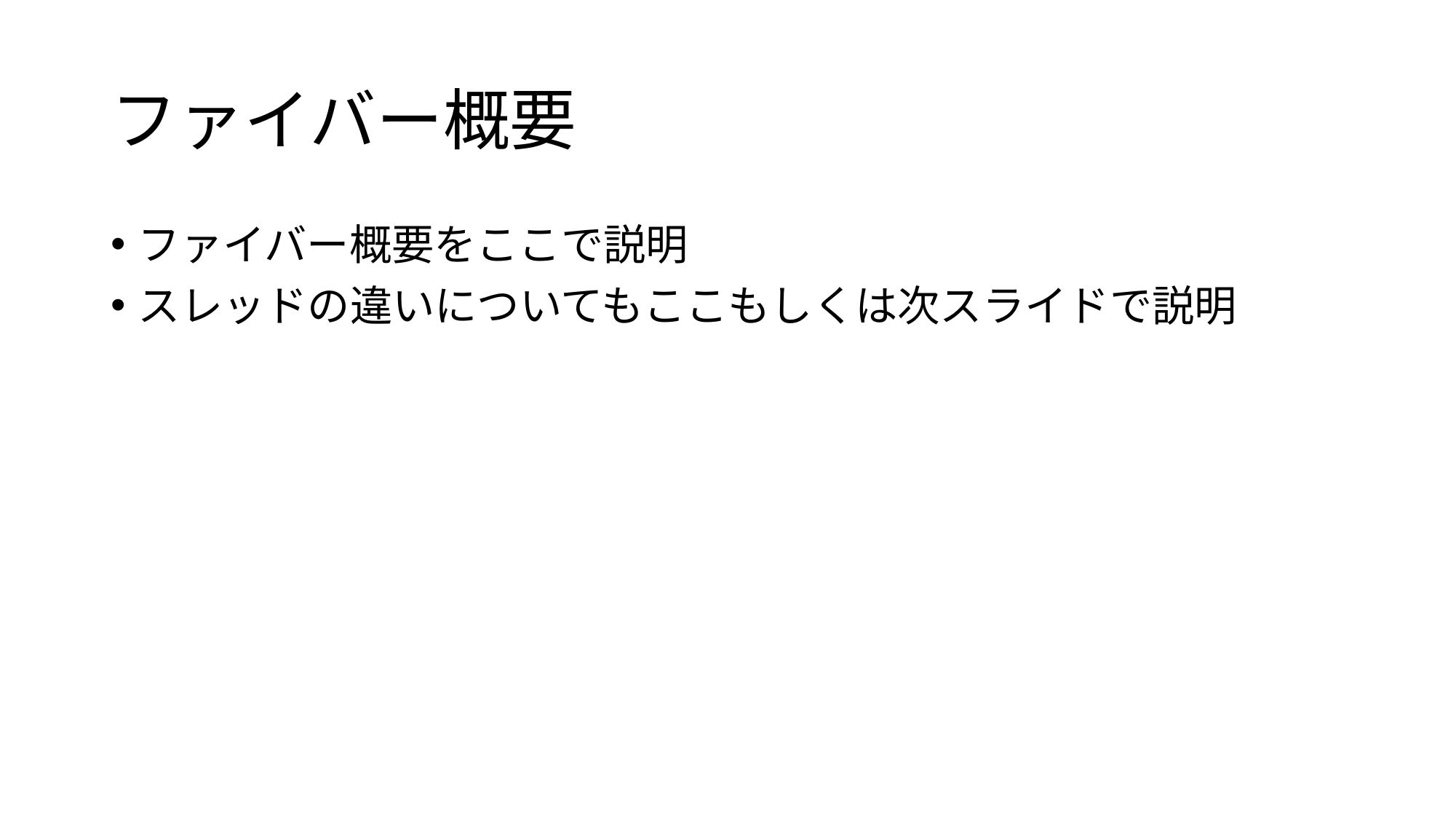

# ファイバー概要
ファイバー概要をここで説明
スレッドの違いについてもここもしくは次スライドで説明